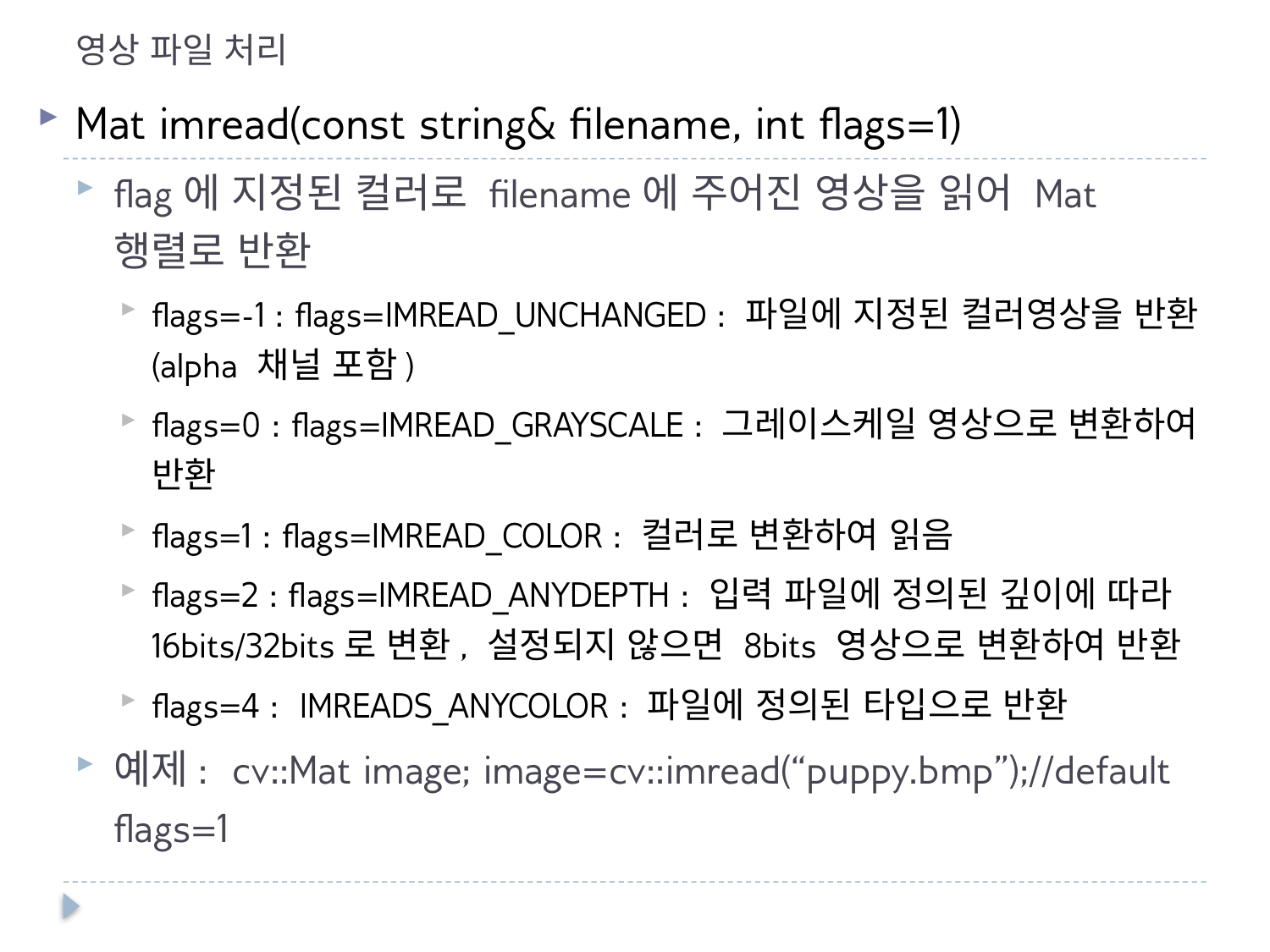

# 영상 파일 처리
Mat imread(const string& filename, int flags=1)
flag에 지정된 컬러로 filename에 주어진 영상을 읽어 Mat 행렬로 반환
flags=-1 : flags=IMREAD_UNCHANGED : 파일에 지정된 컬러영상을 반환(alpha 채널 포함)
flags=0 : flags=IMREAD_GRAYSCALE : 그레이스케일 영상으로 변환하여 반환
flags=1 : flags=IMREAD_COLOR : 컬러로 변환하여 읽음
flags=2 : flags=IMREAD_ANYDEPTH : 입력 파일에 정의된 깊이에 따라 16bits/32bits로 변환, 설정되지 않으면 8bits 영상으로 변환하여 반환
flags=4 :  IMREADS_ANYCOLOR : 파일에 정의된 타입으로 반환
예제:  cv::Mat image; image=cv::imread(“puppy.bmp”);//default flags=1